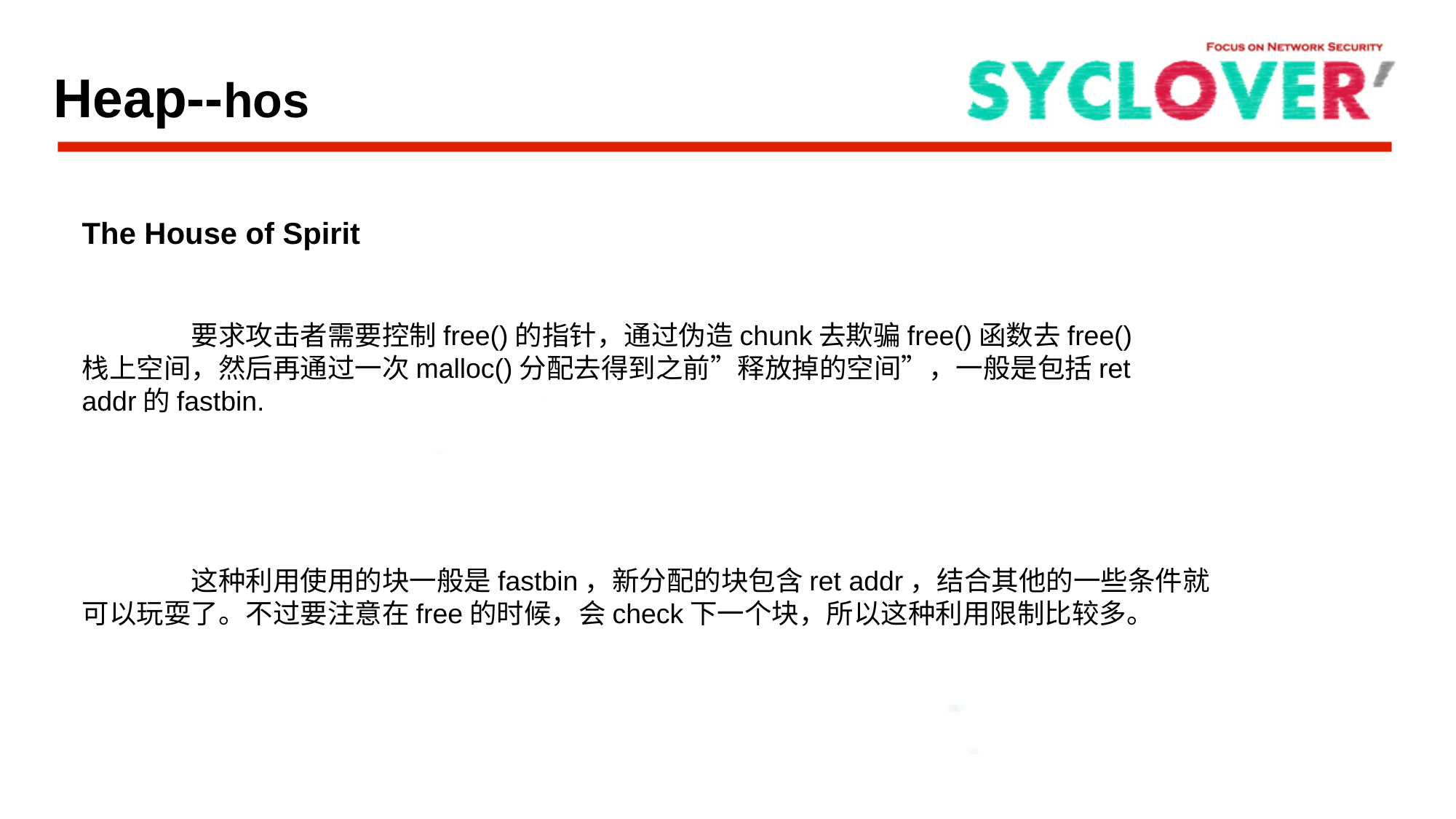

Heap--hos
The House of Spirit
	要求攻击者需要控制free()的指针，通过伪造chunk去欺骗free()函数去free()栈上空间，然后再通过一次malloc()分配去得到之前”释放掉的空间”，一般是包括ret addr的fastbin.
	这种利用使用的块一般是fastbin，新分配的块包含ret addr，结合其他的一些条件就可以玩耍了。不过要注意在free的时候，会check下一个块，所以这种利用限制比较多。